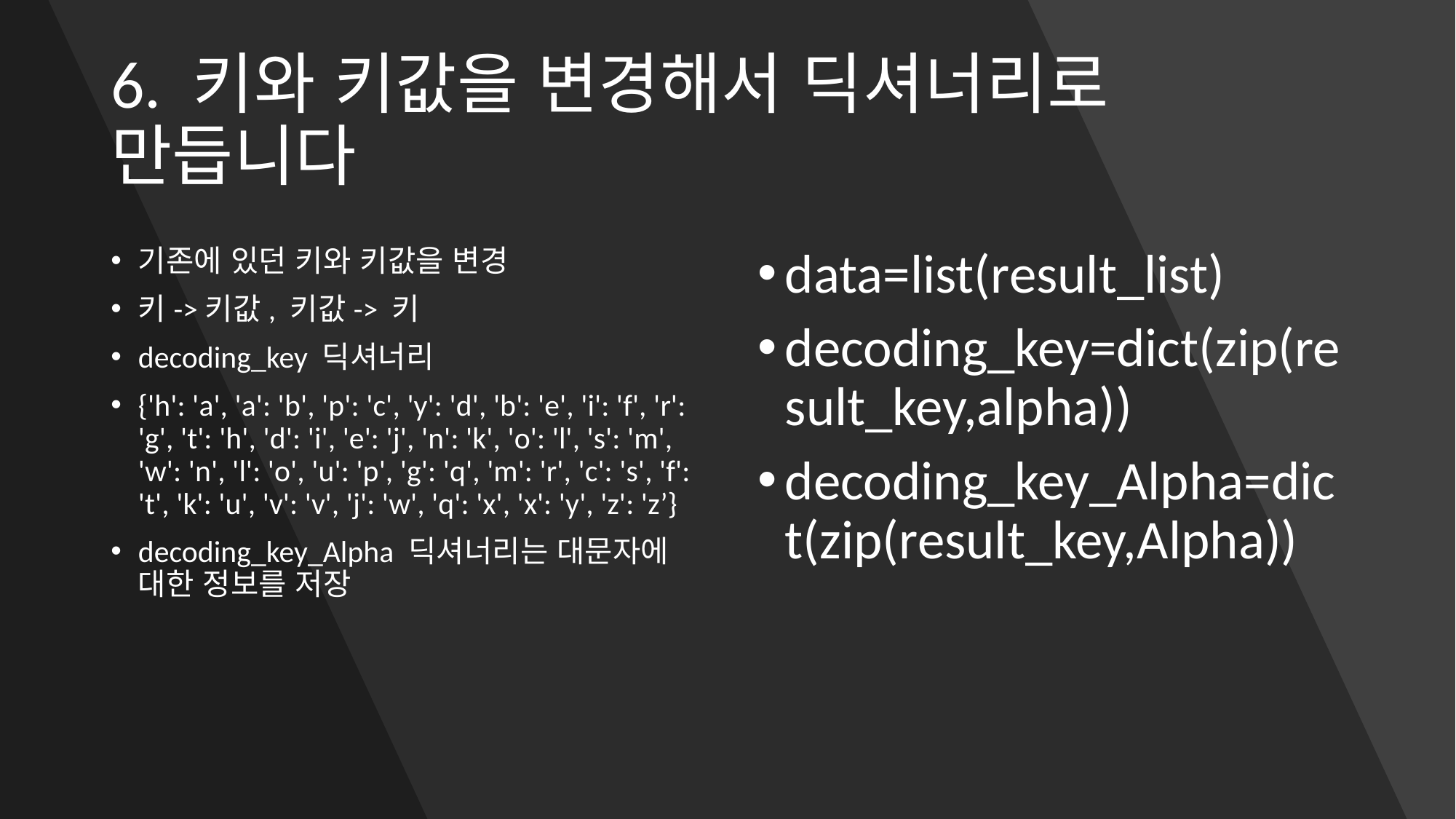

# 6. 키와 키값을 변경해서 딕셔너리로 만듭니다
기존에 있던 키와 키값을 변경
키->키값, 키값-> 키
decoding_key 딕셔너리
{'h': 'a', 'a': 'b', 'p': 'c', 'y': 'd', 'b': 'e', 'i': 'f', 'r': 'g', 't': 'h', 'd': 'i', 'e': 'j', 'n': 'k', 'o': 'l', 's': 'm', 'w': 'n', 'l': 'o', 'u': 'p', 'g': 'q', 'm': 'r', 'c': 's', 'f': 't', 'k': 'u', 'v': 'v', 'j': 'w', 'q': 'x', 'x': 'y', 'z': 'z’}
decoding_key_Alpha 딕셔너리는 대문자에 대한 정보를 저장
data=list(result_list)
decoding_key=dict(zip(result_key,alpha))
decoding_key_Alpha=dict(zip(result_key,Alpha))